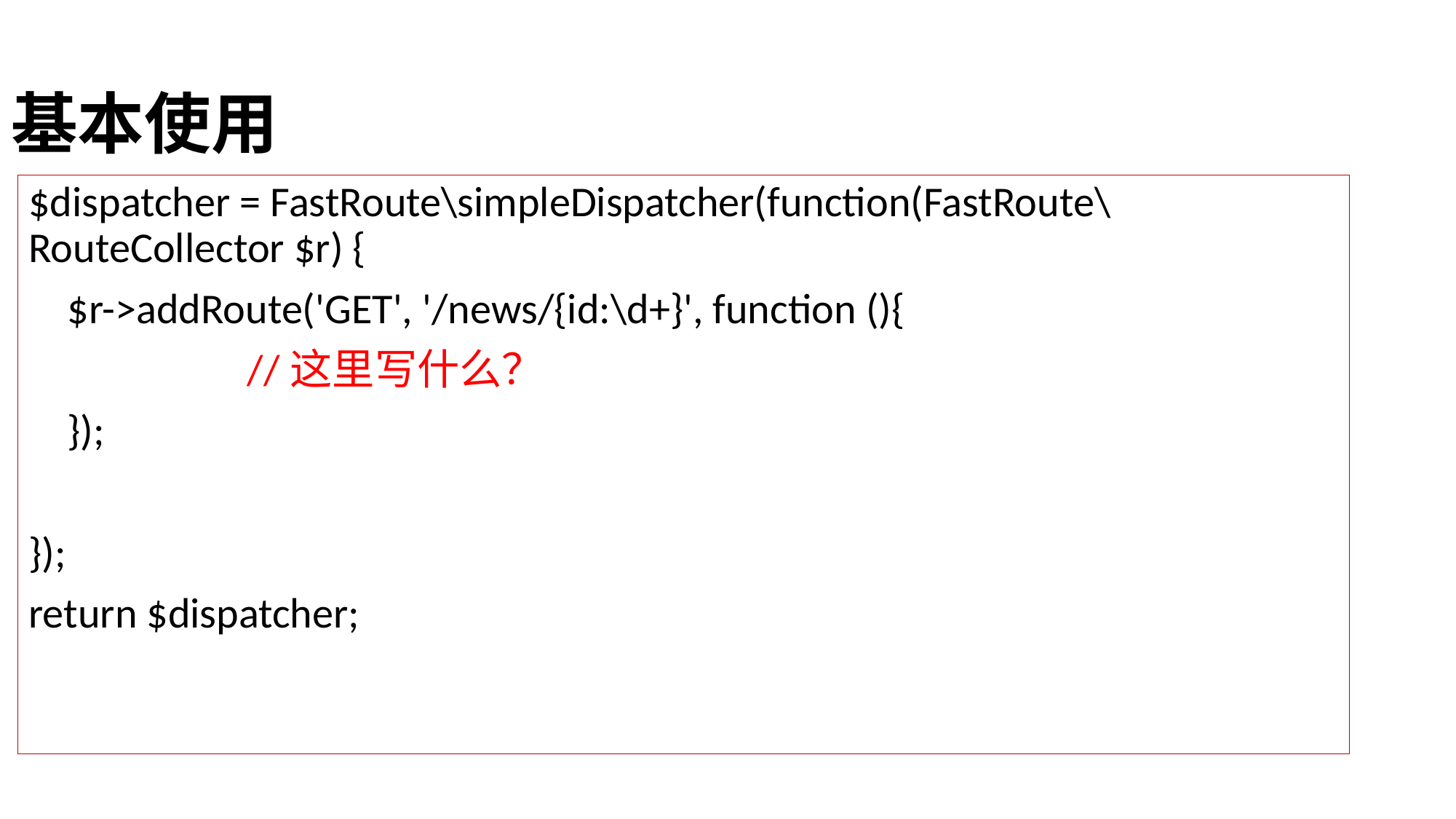

# 基本使用
$dispatcher = FastRoute\simpleDispatcher(function(FastRoute\RouteCollector $r) {
    $r->addRoute('GET', '/news/{id:\d+}', function (){
		//这里写什么？
    });

});
return $dispatcher;